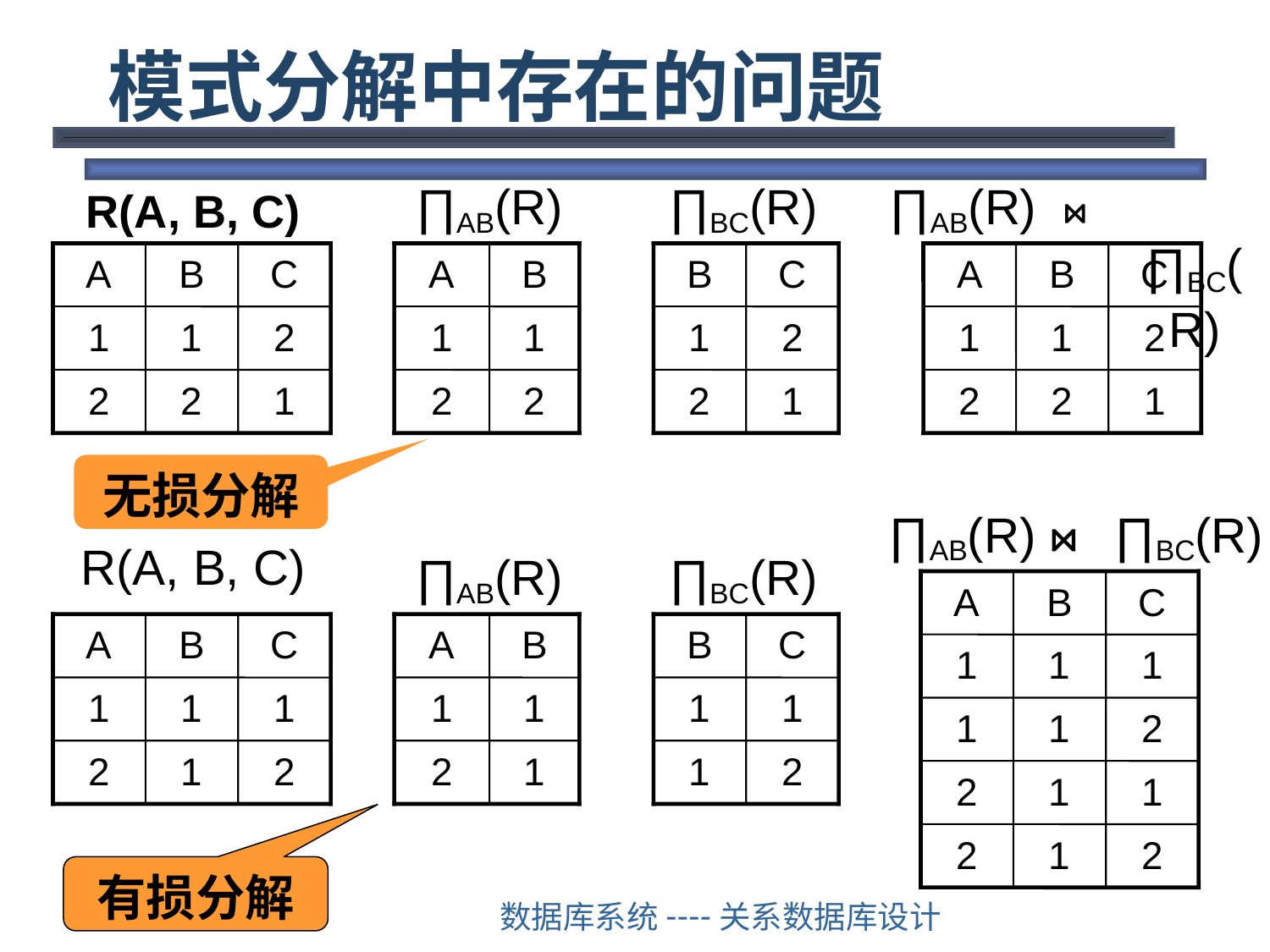

# 模式分解中存在的问题
∏AB(R)
∏BC(R)
∏AB(R)
  ∏BC(R)
R(A, B, C)
⋈
A

B

C

1

1
2
2

2
1

A

B

1

1
2

2

B

C

1

2
2

1

A

B

C

1

1
2
2

2
1

无损分解

∏AB(R) ⋈

∏BC(R)
R(A, B, C)
∏AB(R)
∏BC(R)
A

B

C

1

1
1
1

1
2
2

1
1
2

1
2

A

B

C

1

1
1
2

1
2

A

B

1

1
2

1

B

C

1

1
1

2

有损分解

数据库系统----关系数据库设计